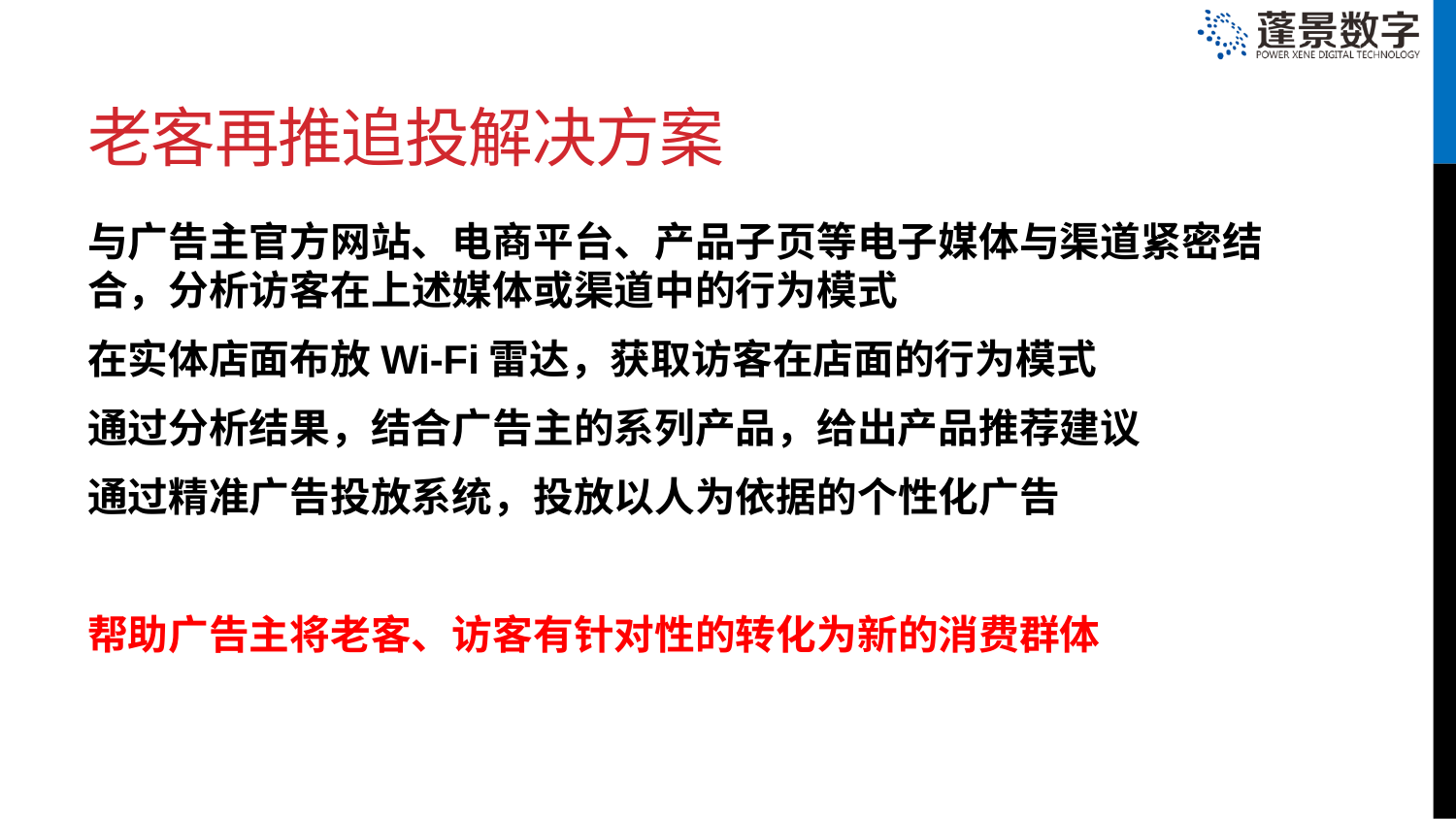

# 老客再推追投解决方案
与广告主官方网站、电商平台、产品子页等电子媒体与渠道紧密结合，分析访客在上述媒体或渠道中的行为模式
在实体店面布放Wi-Fi雷达，获取访客在店面的行为模式
通过分析结果，结合广告主的系列产品，给出产品推荐建议
通过精准广告投放系统，投放以人为依据的个性化广告

帮助广告主将老客、访客有针对性的转化为新的消费群体